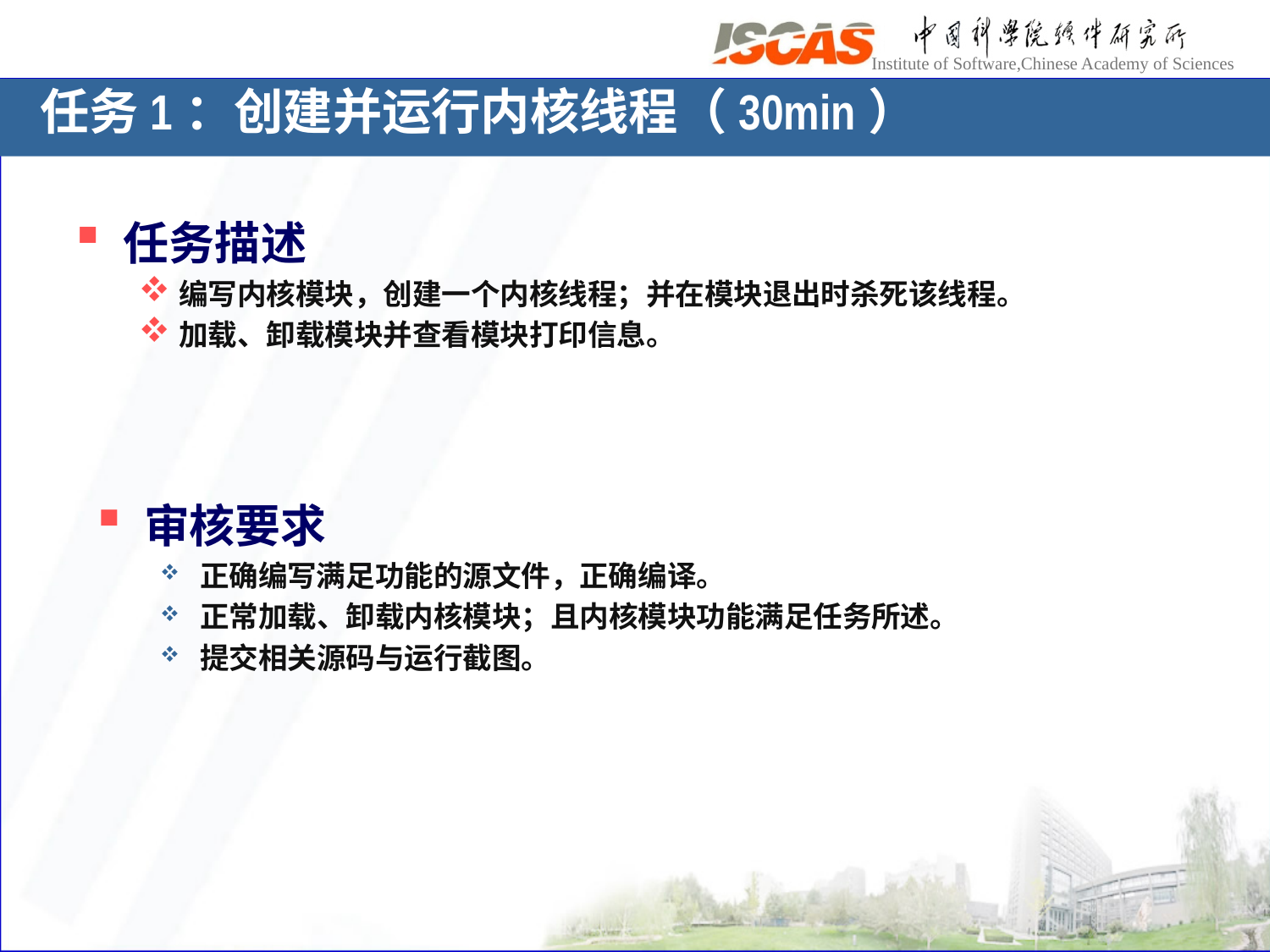

# 任务1：创建并运行内核线程（30min）
任务描述
编写内核模块，创建一个内核线程；并在模块退出时杀死该线程。
加载、卸载模块并查看模块打印信息。
审核要求
正确编写满足功能的源文件，正确编译。
正常加载、卸载内核模块；且内核模块功能满足任务所述。
提交相关源码与运行截图。